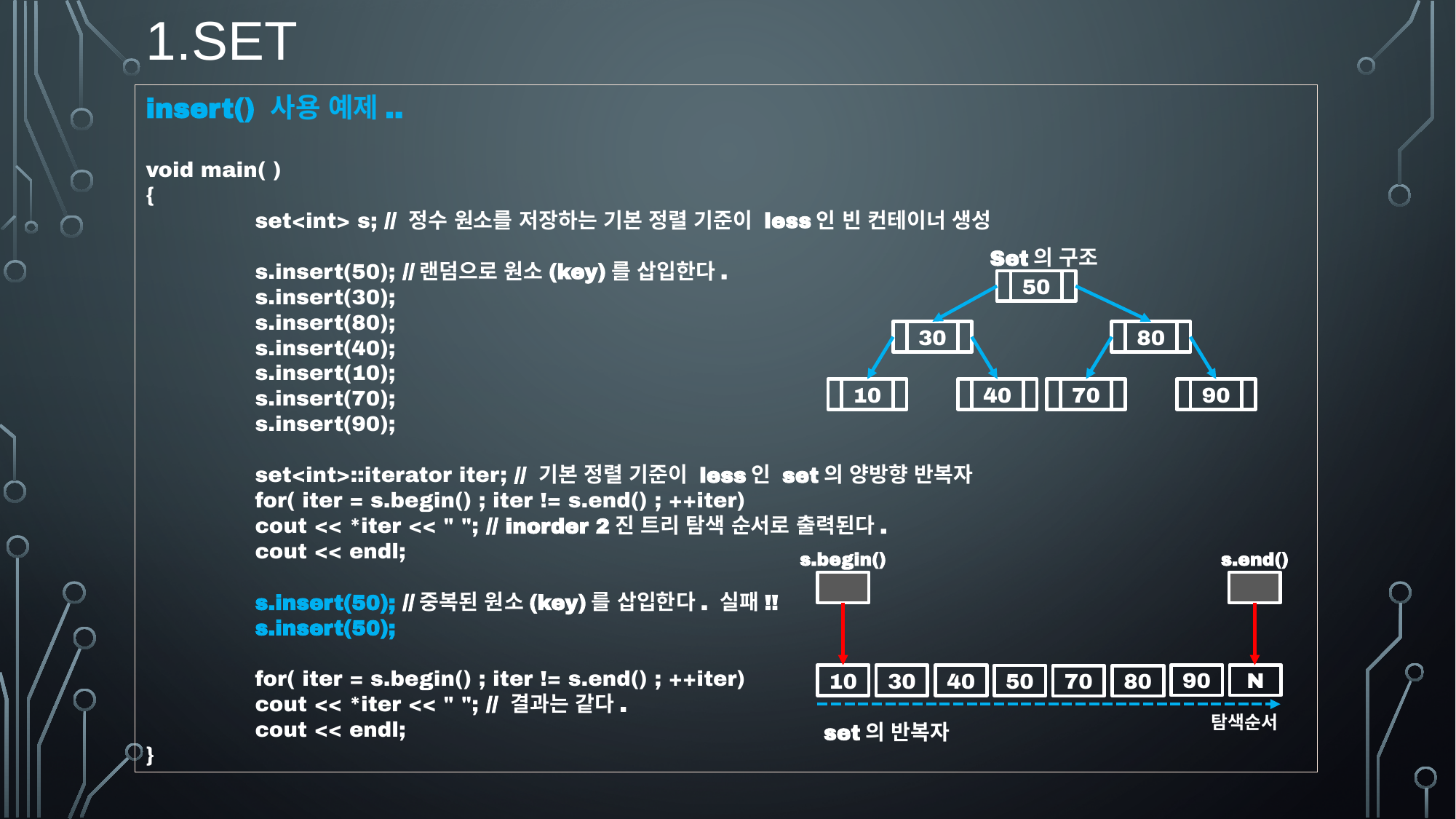

# 1.set
insert() 사용 예제..

void main( )
{
	set<int> s; // 정수 원소를 저장하는 기본 정렬 기준이 less인 빈 컨테이너 생성

    	s.insert(50); //랜덤으로 원소(key)를 삽입한다.
    	s.insert(30);
    	s.insert(80);
    	s.insert(40);
    	s.insert(10);
    	s.insert(70);
    	s.insert(90);

    	set<int>::iterator iter; // 기본 정렬 기준이 less인 set의 양방향 반복자
    	for( iter = s.begin() ; iter != s.end() ; ++iter)
        	cout << *iter << " "; // inorder 2진 트리 탐색 순서로 출력된다.
    	cout << endl;

    	s.insert(50); //중복된 원소(key)를 삽입한다. 실패!!
    	s.insert(50);

    	for( iter = s.begin() ; iter != s.end() ; ++iter)
        	cout << *iter << " "; // 결과는 같다.
    	cout << endl;
}
Set의 구조

50

30

80

10

40

70

90

s.begin()
s.end()

N
90
10
30
40
50
70
80
탐색순서
set의 반복자